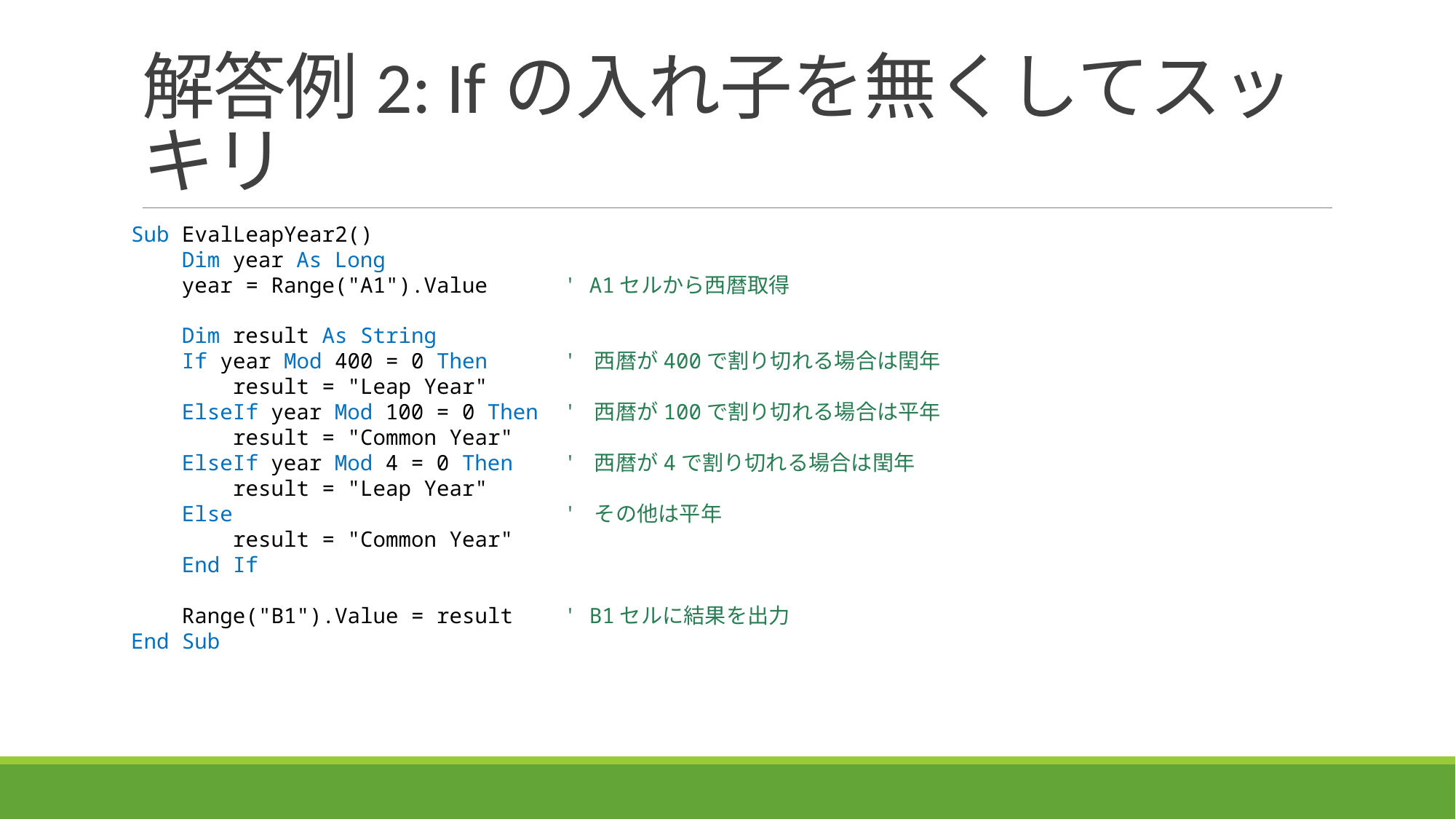

# 解答例2: Ifの入れ子を無くしてスッキリ
Sub EvalLeapYear2()
    Dim year As Long
    year = Range("A1").Value      ' A1セルから西暦取得

    Dim result As String
    If year Mod 400 = 0 Then      ' 西暦が400で割り切れる場合は閏年
        result = "Leap Year"
    ElseIf year Mod 100 = 0 Then  ' 西暦が100で割り切れる場合は平年
        result = "Common Year"
    ElseIf year Mod 4 = 0 Then    ' 西暦が4で割り切れる場合は閏年
        result = "Leap Year"
    Else                          ' その他は平年
        result = "Common Year"
    End If

    Range("B1").Value = result    ' B1セルに結果を出力
End Sub